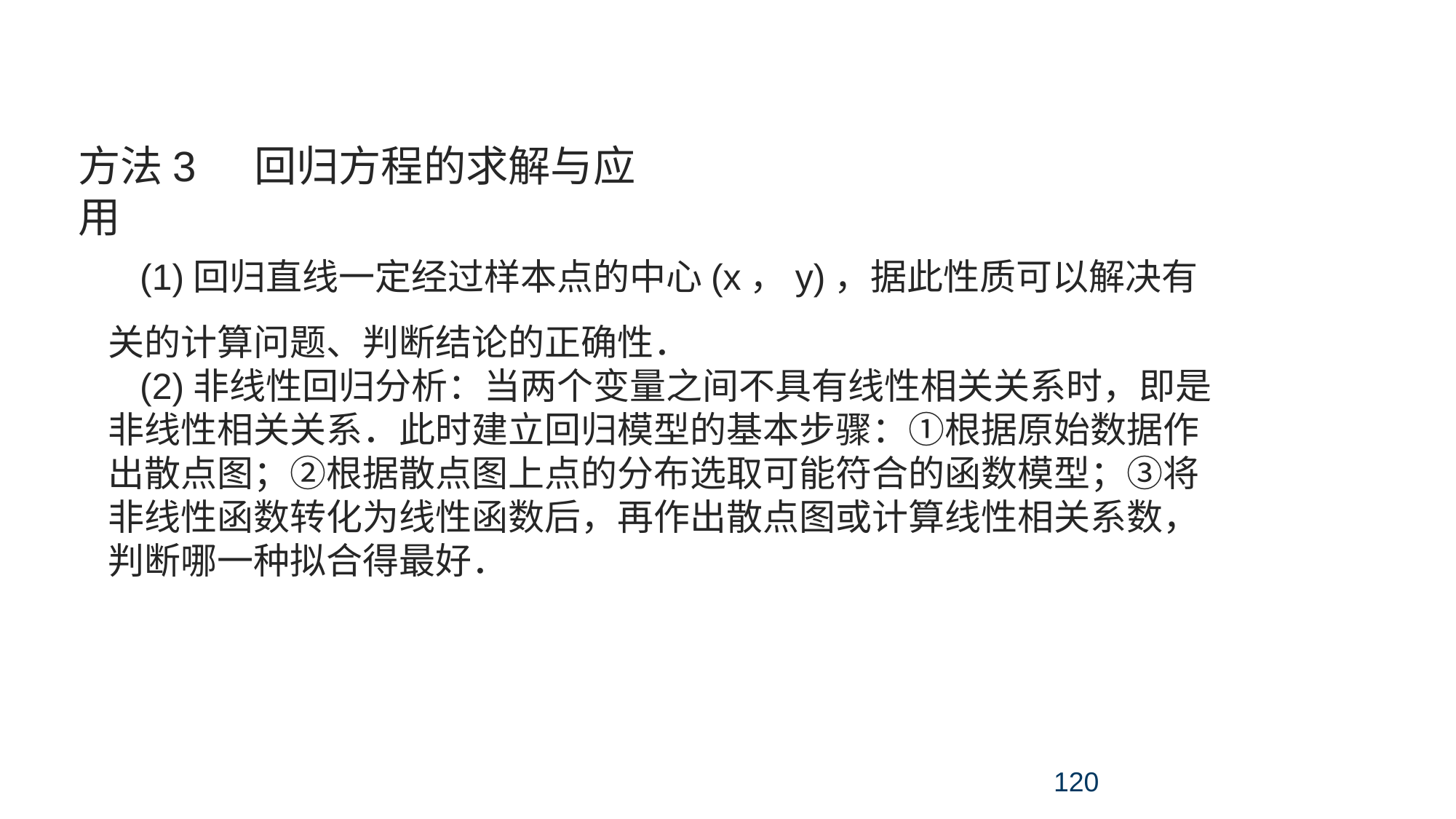

二
考点四  统计与统计案例
方法3    回归方程的求解与应用
(1)回归直线一定经过样本点的中心(x，y)，据此性质可以解决有关的计算问题、判断结论的正确性．
(2)非线性回归分析：当两个变量之间不具有线性相关关系时，即是非线性相关关系．此时建立回归模型的基本步骤：①根据原始数据作出散点图；②根据散点图上点的分布选取可能符合的函数模型；③将非线性函数转化为线性函数后，再作出散点图或计算线性相关系数，判断哪一种拟合得最好．
120